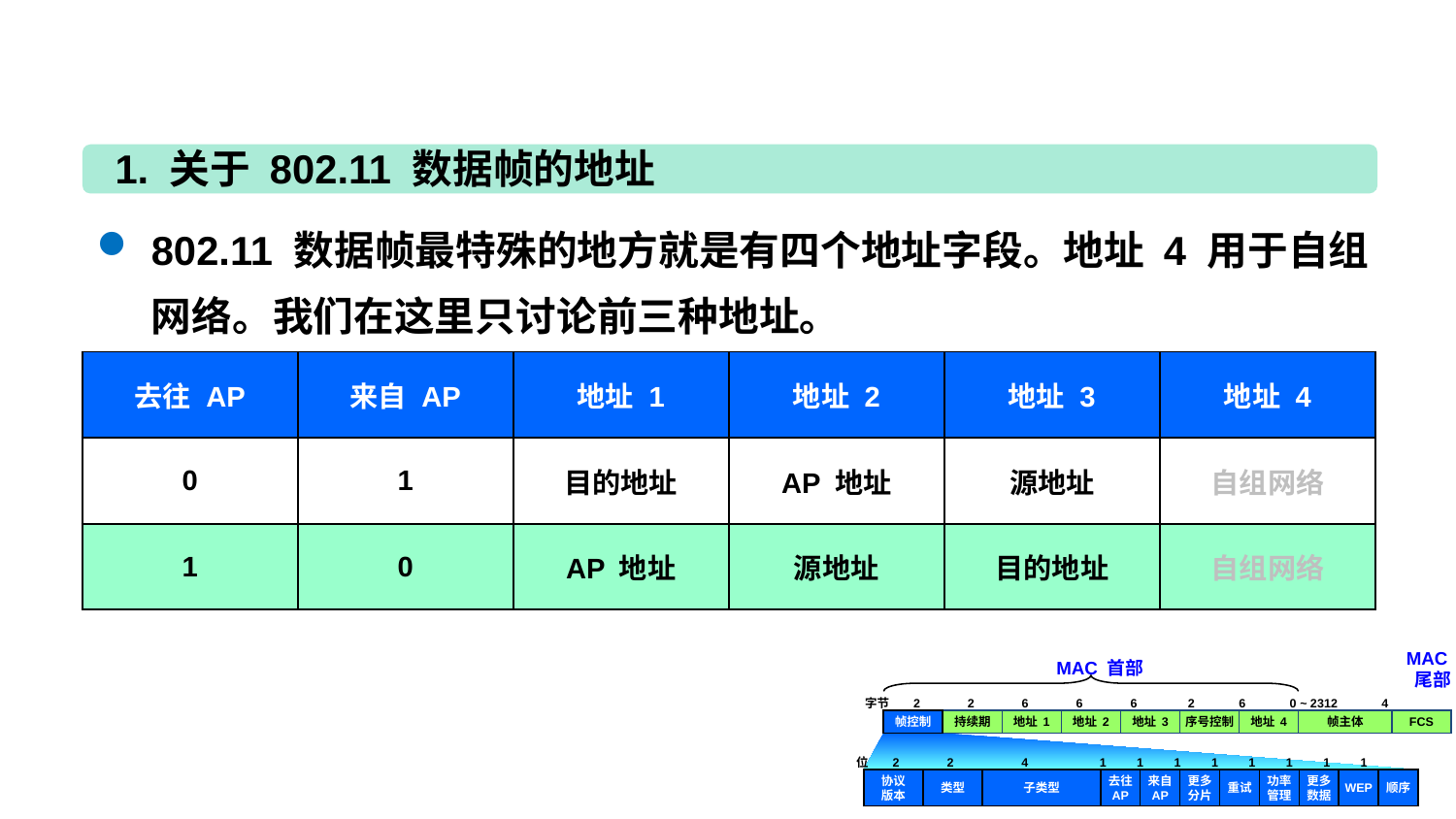

1. 关于 802.11 数据帧的地址

802.11 数据帧最特殊的地方就是有四个地址字段。地址 4 用于自组网络。我们在这里只讨论前三种地址。
| 去往 AP | 来自 AP | 地址 1 | 地址 2 | 地址 3 | 地址 4 |
| --- | --- | --- | --- | --- | --- |
| 0 | 1 | 目的地址 | AP 地址 | 源地址 | 自组网络 |
| 1 | 0 | AP 地址 | 源地址 | 目的地址 | 自组网络 |

MAC
 尾部
MAC 首部
字节        2              2              6              6              6               2             6             0 ~ 2312             4
帧控制
持续期
地址 1
地址 2
地址 3
序号控制
地址 4
帧主体
FCS

位        2              2                    4                     1         1         1         1         1         1         1         1
协议
版本
类型
子类型
去往
AP
来自
AP
更多
分片
重试
功率
管理
更多
数据
WEP
顺序
61